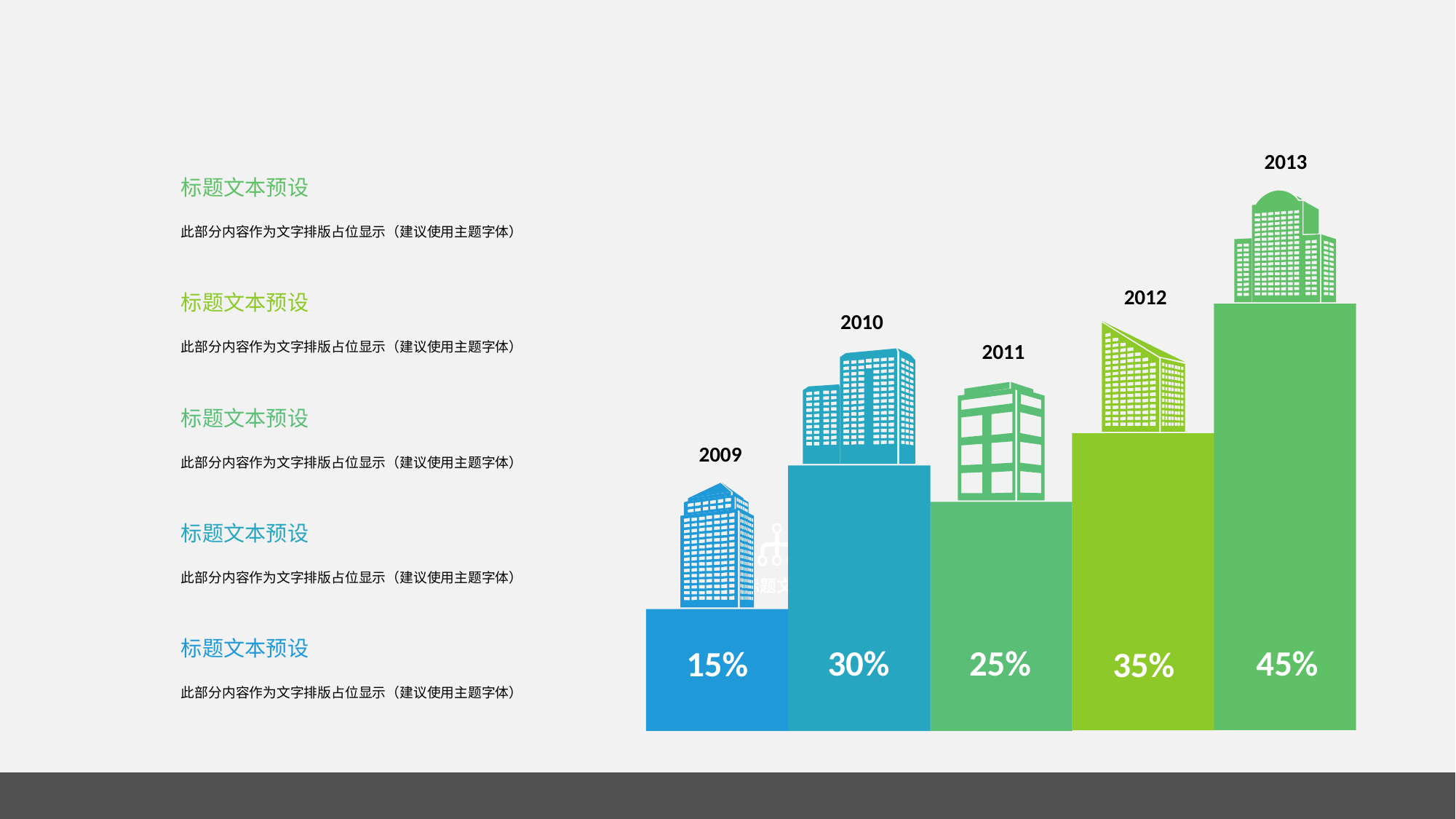

2013

2012
2010

2011

2009

标题文本预设
45%
30%
25%
15%
35%

标题文本预设
标题文本预设
此部分内容作为文字排版占位显示（建议使用主题字体）
标题文本预设
此部分内容作为文字排版占位显示（建议使用主题字体）
标题文本预设
此部分内容作为文字排版占位显示（建议使用主题字体）
标题文本预设
此部分内容作为文字排版占位显示（建议使用主题字体）
标题文本预设
此部分内容作为文字排版占位显示（建议使用主题字体）